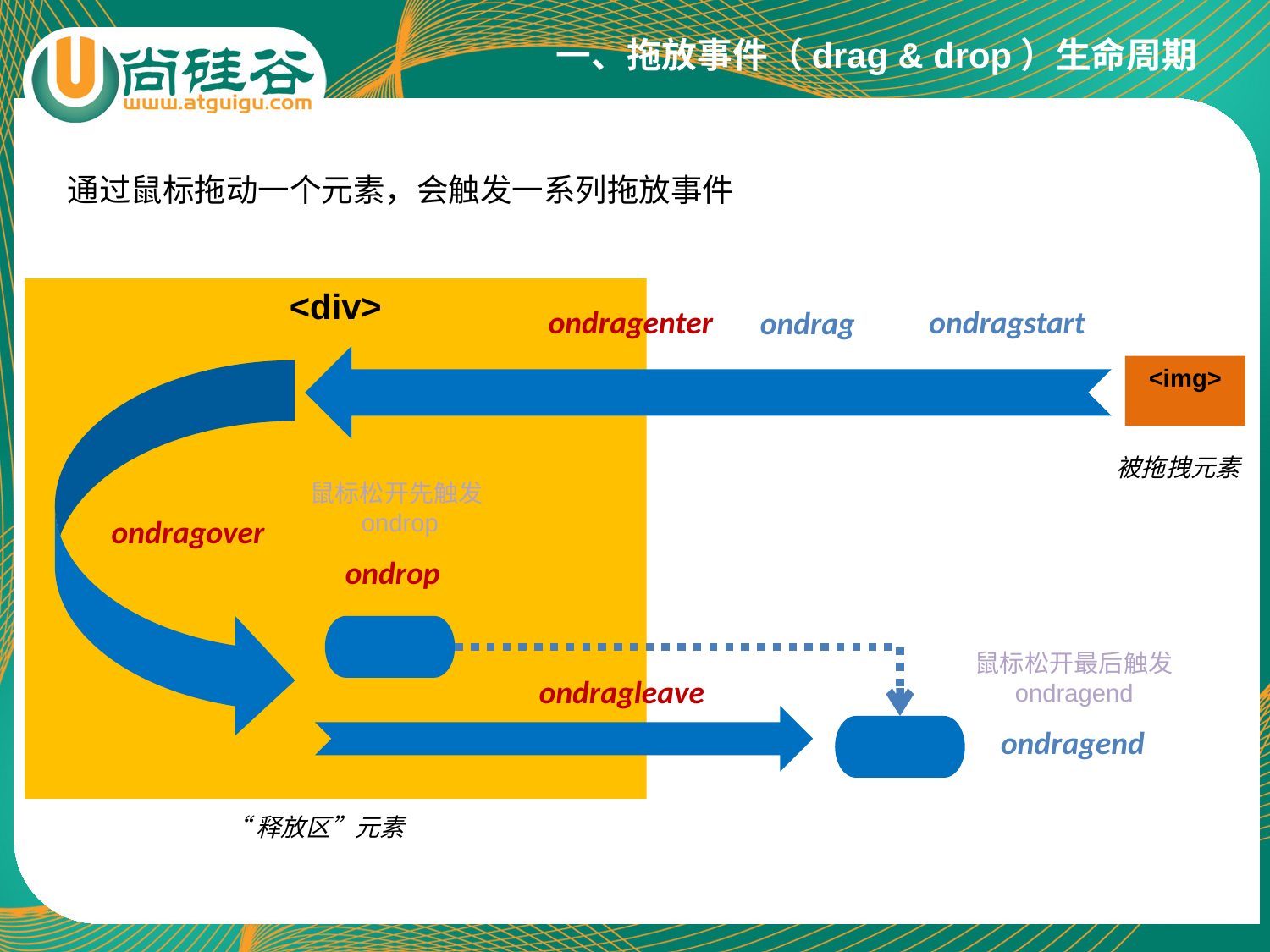

一、拖放事件（drag & drop）生命周期
通过鼠标拖动一个元素，会触发一系列拖放事件
<div>
ondragenter
ondragstart
ondrag

<img>

被拖拽元素
鼠标松开先触发ondrop
ondragover
ondrop

鼠标松开最后触发
ondragend
ondragleave

ondragend
“释放区”元素